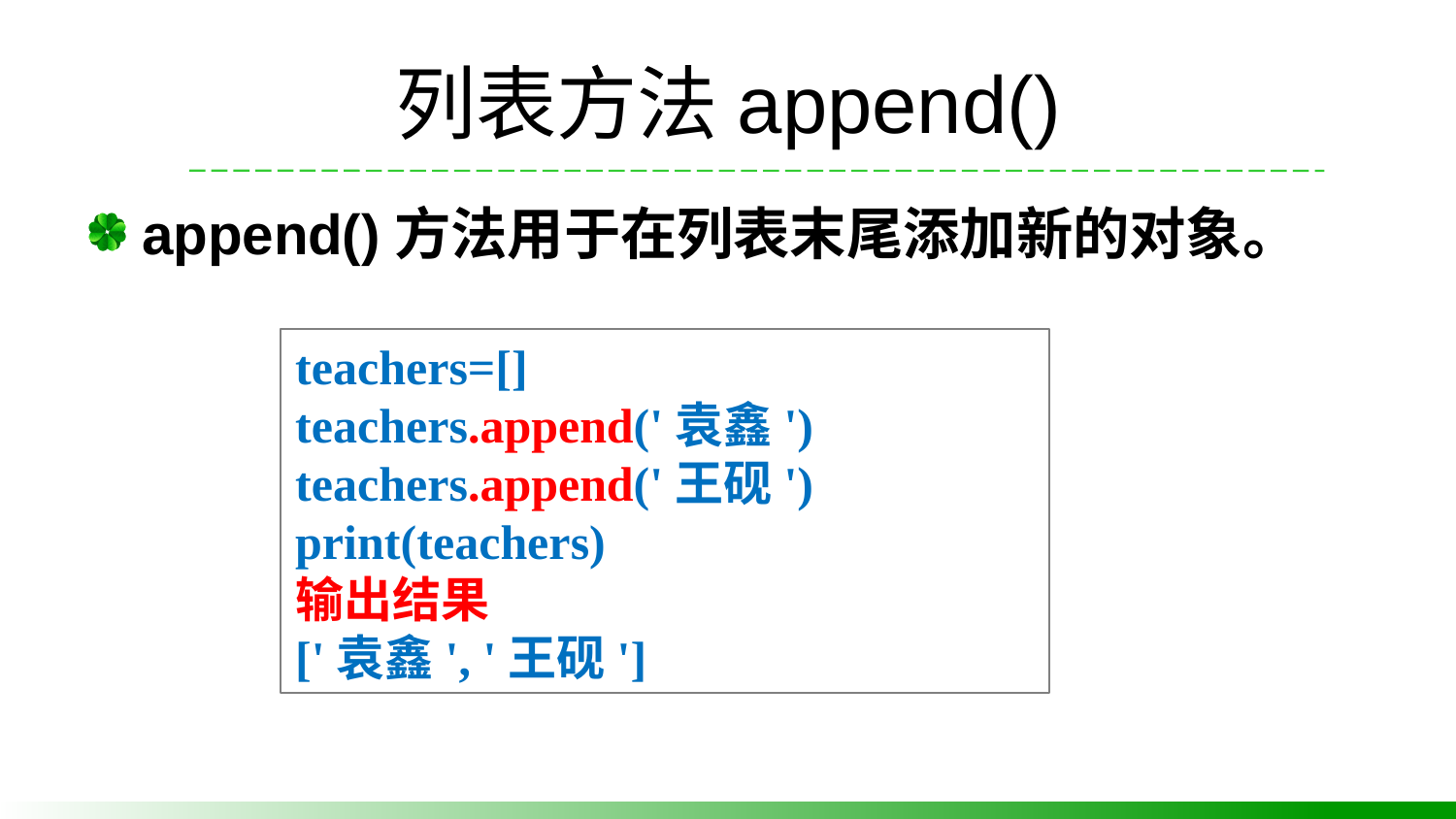

# 列表方法append()
append()方法用于在列表末尾添加新的对象。
teachers=[]
teachers.append('袁鑫')
teachers.append('王砚')
print(teachers)
输出结果
['袁鑫', '王砚']